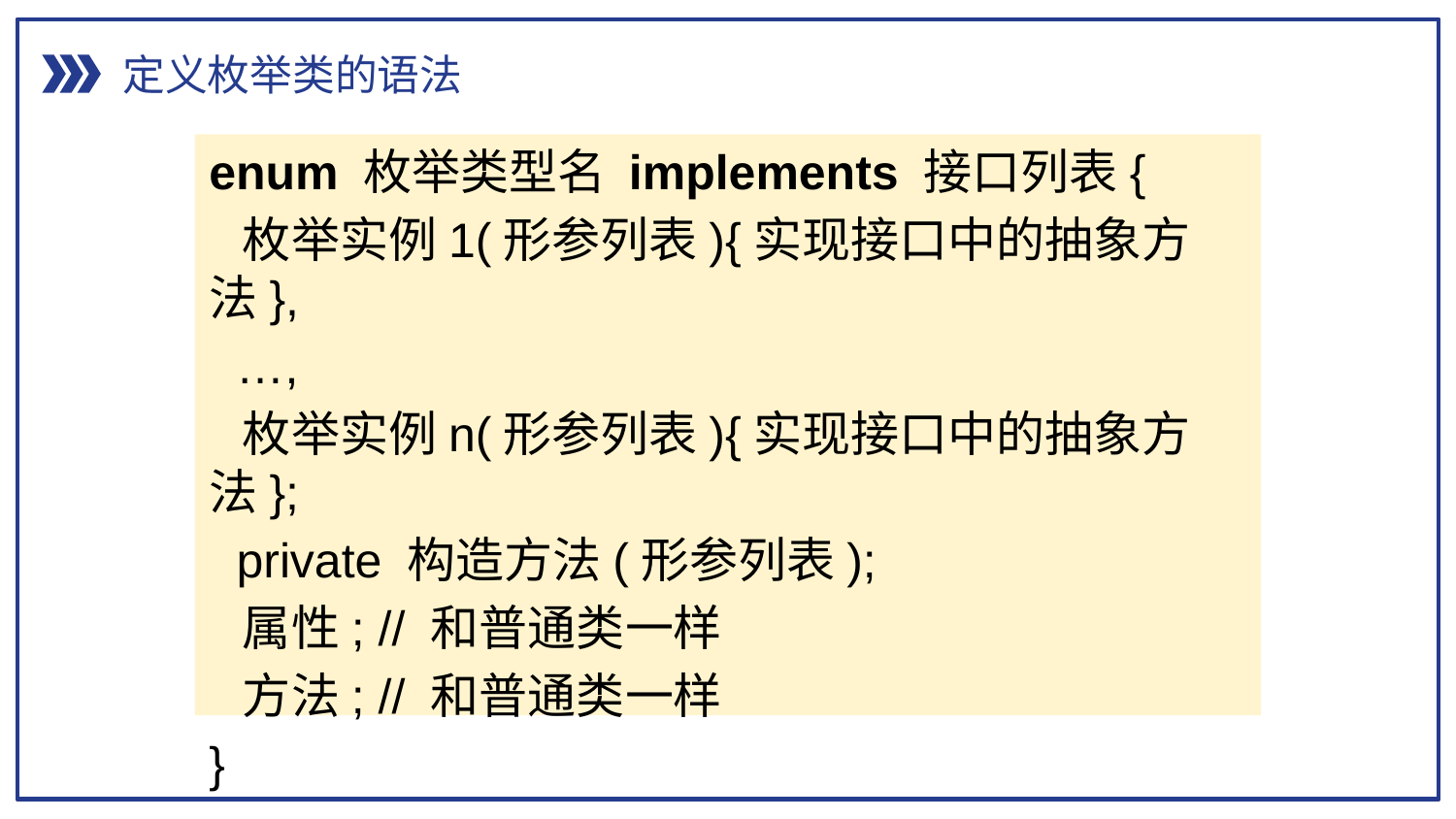

定义枚举类的语法

enum 枚举类型名 implements 接口列表{
  枚举实例1(形参列表){实现接口中的抽象方法},
  …,
  枚举实例n(形参列表){实现接口中的抽象方法};
  private 构造方法(形参列表);
  属性; // 和普通类一样
  方法; // 和普通类一样
}